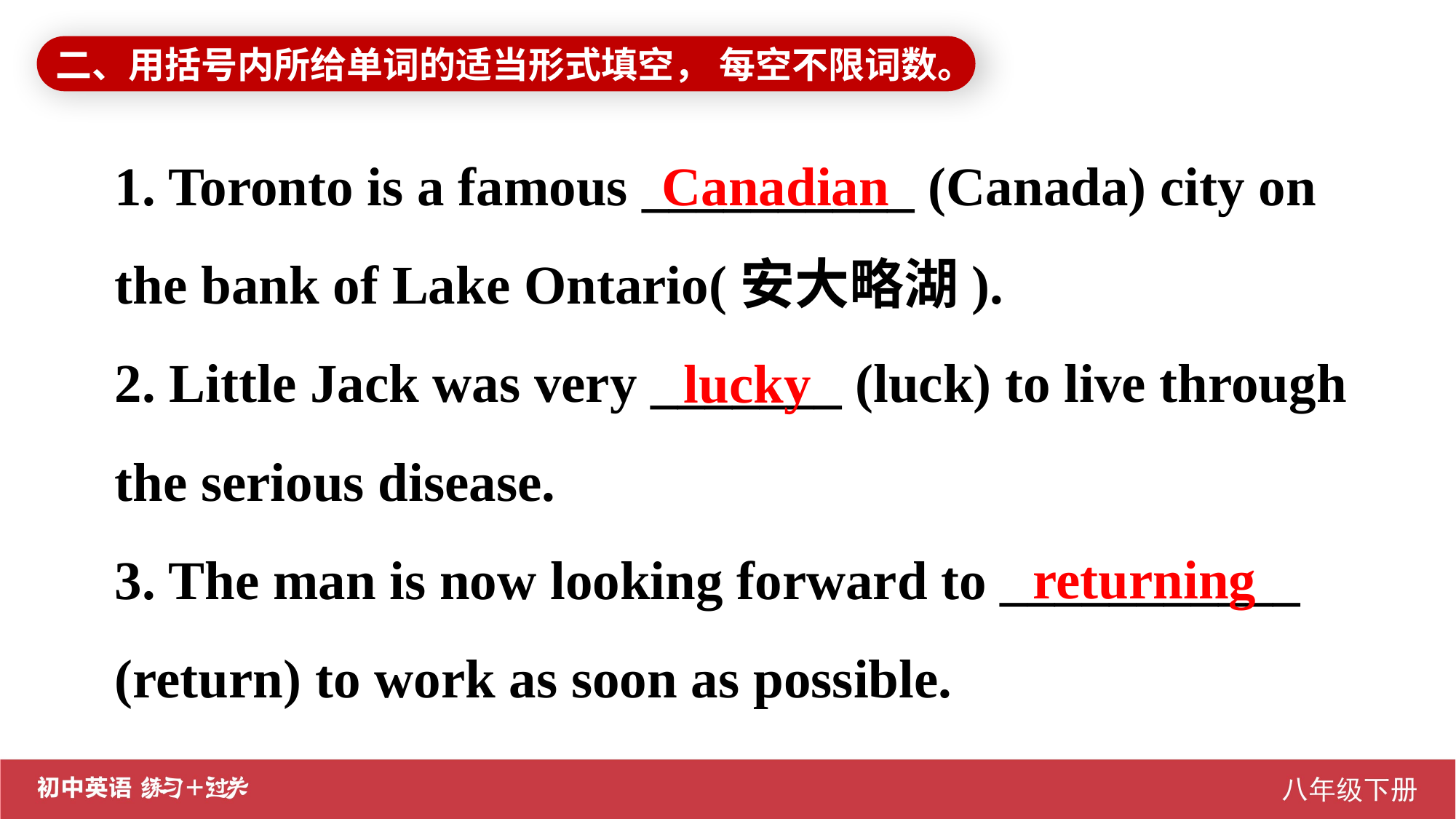

二、用括号内所给单词的适当形式填空， 每空不限词数。
1. Toronto is a famous __________ (Canada) city on the bank of Lake Ontario(安大略湖).
2. Little Jack was very _______ (luck) to live through the serious disease.
3. The man is now looking forward to ___________ (return) to work as soon as possible.
Canadian
 lucky
returning